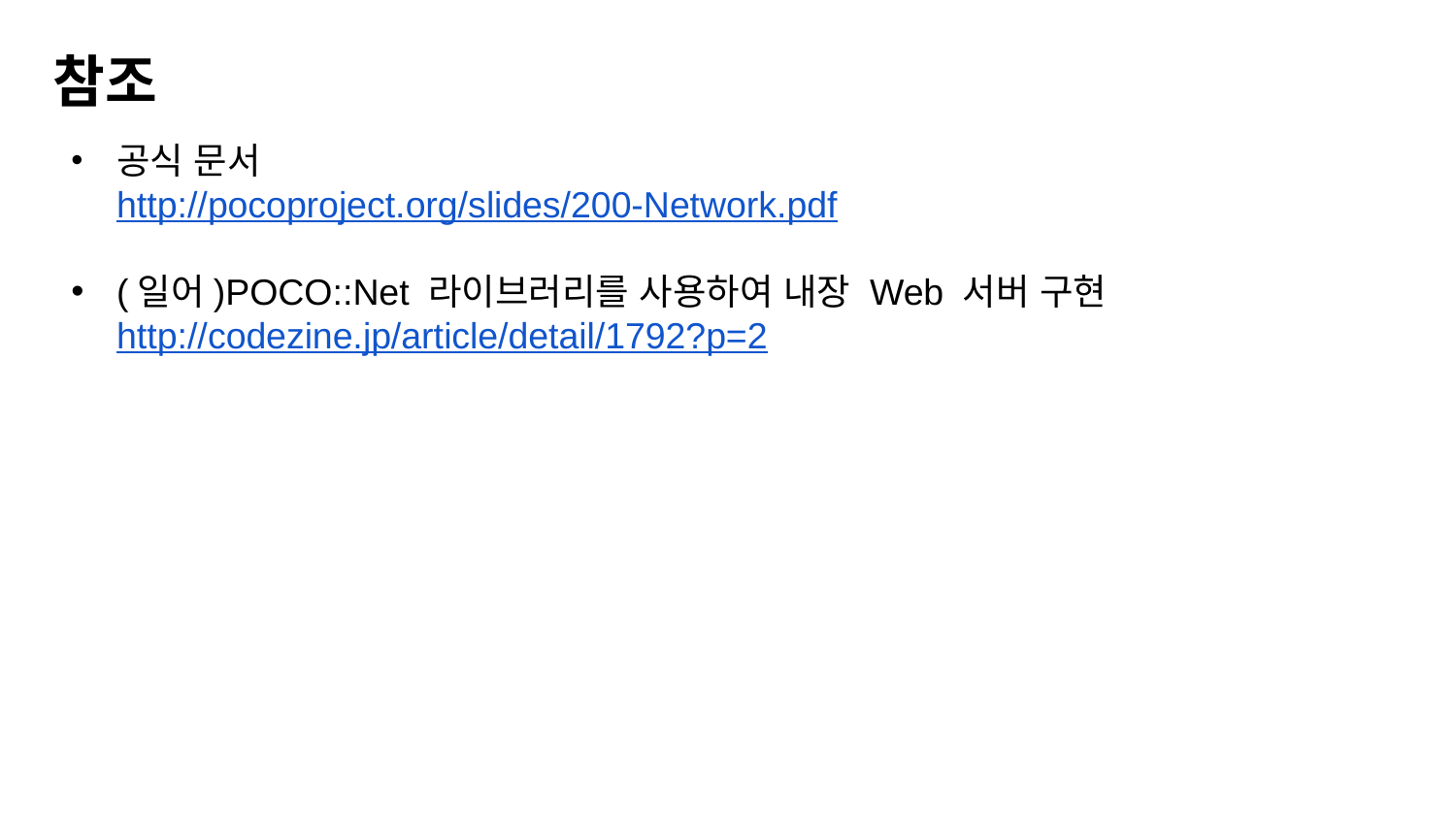

참조
공식 문서
http://pocoproject.org/slides/200-Network.pdf
(일어)POCO::Net 라이브러리를 사용하여 내장 Web 서버 구현
http://codezine.jp/article/detail/1792?p=2